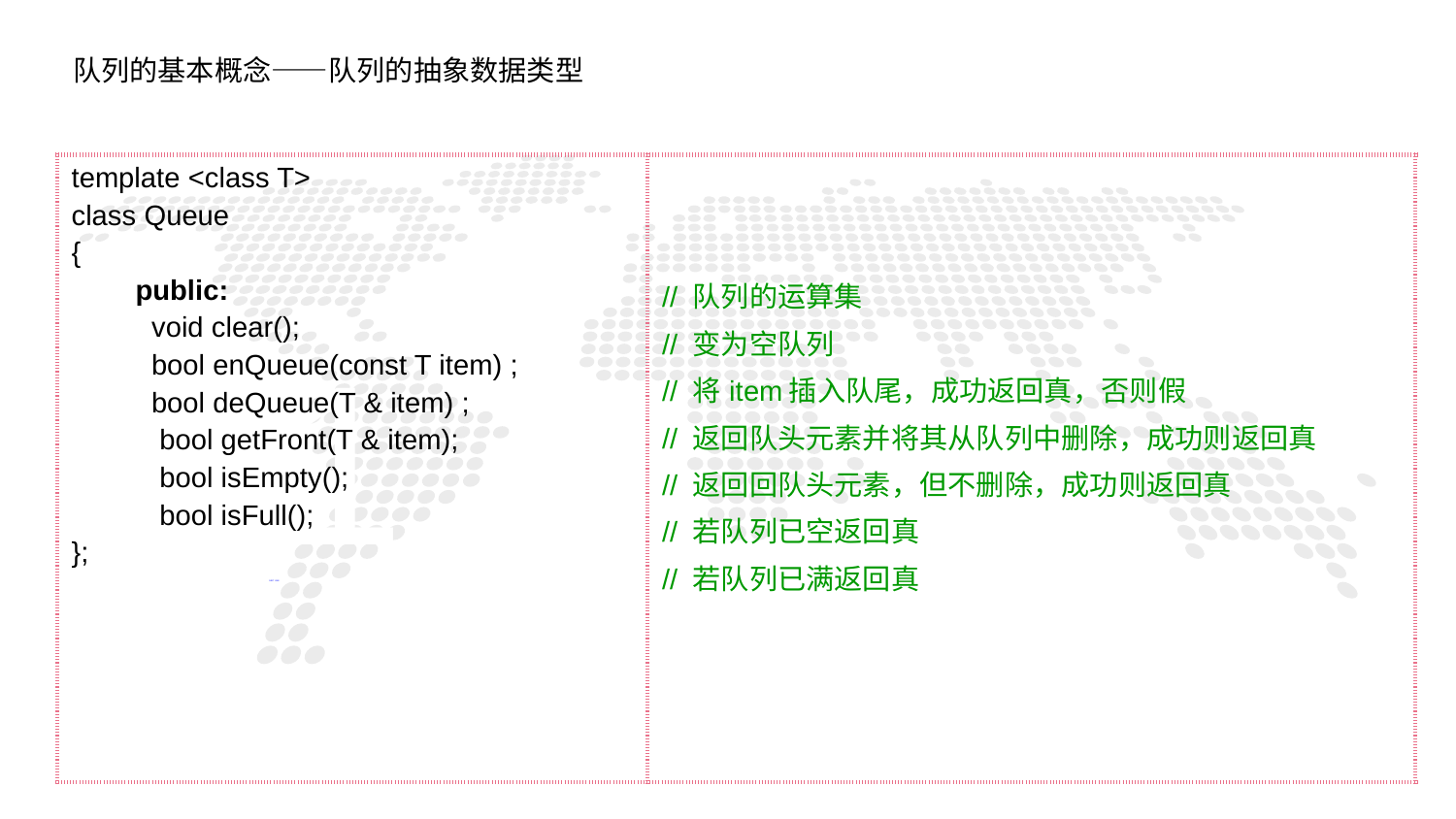

队列的基本概念——队列的抽象数据类型
| template <class T> class Queue { public: void clear(); bool enQueue(const T item) ; bool deQueue(T & item) ; bool getFront(T & item); bool isEmpty(); bool isFull(); }; | // 队列的运算集 // 变为空队列 // 将item插入队尾，成功返回真，否则假 // 返回队头元素并将其从队列中删除，成功则返回真 // 返回回队头元素，但不删除，成功则返回真 // 若队列已空返回真 // 若队列已满返回真 |
| --- | --- |
1
PART  ONE